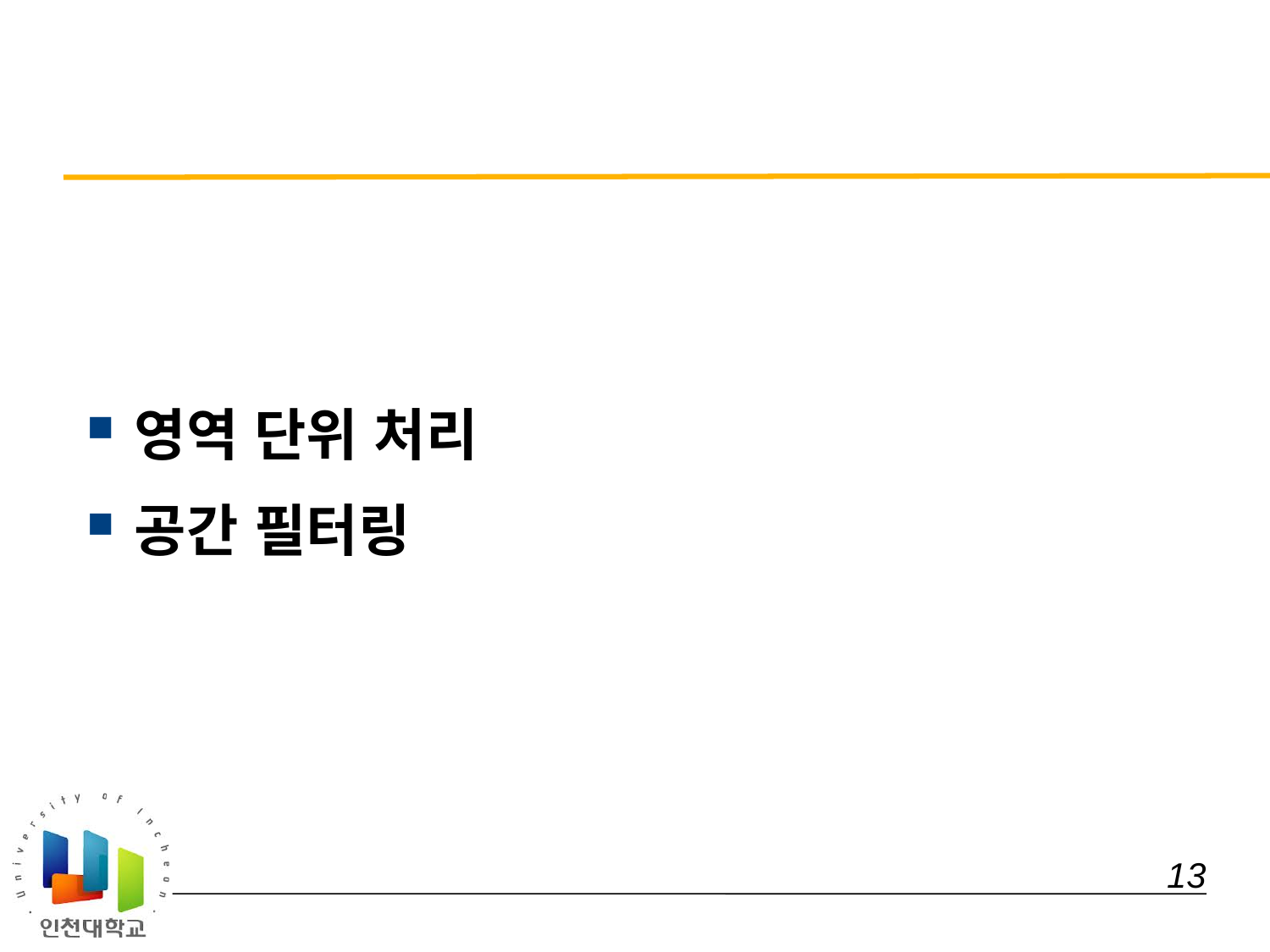

#

영역 단위 처리
공간 필터링
 13